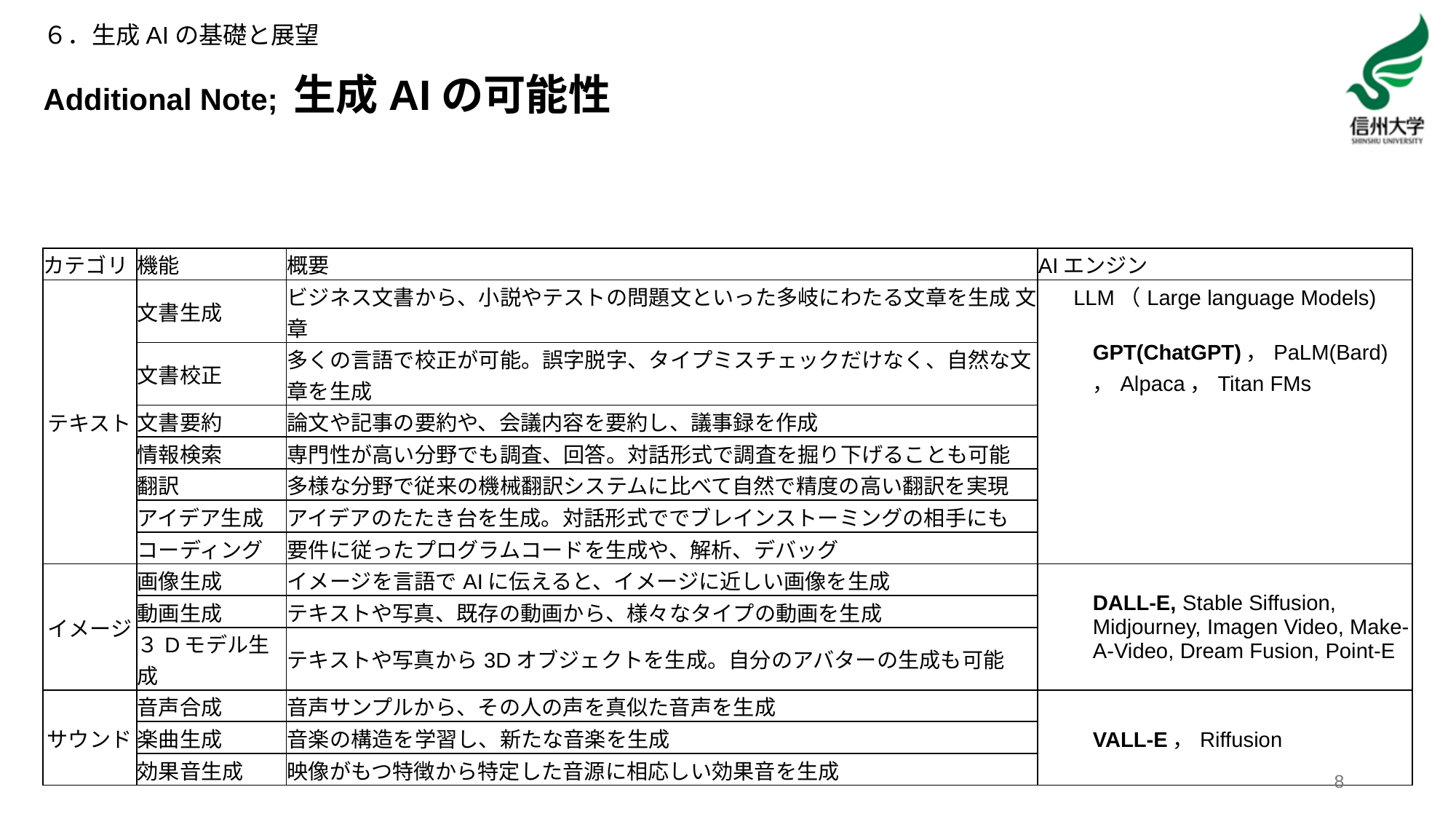

６．生成AIの基礎と展望
# Additional Note; 生成AIの可能性
| カテゴリ | 機能 | 概要 | AIエンジン |
| --- | --- | --- | --- |
| テキスト | 文書生成 | ビジネス文書から、小説やテストの問題文といった多岐にわたる文章を生成 文章 | LLM（Large language Models) GPT(ChatGPT)，PaLM(Bard)，Alpaca，Titan FMs |
|  | 文書校正 | 多くの言語で校正が可能。誤字脱字、タイプミスチェックだけなく、自然な文章を生成 |  |
|  | 文書要約 | 論文や記事の要約や、会議内容を要約し、議事録を作成 |  |
|  | 情報検索 | 専門性が高い分野でも調査、回答。対話形式で調査を掘り下げることも可能 |  |
|  | 翻訳 | 多様な分野で従来の機械翻訳システムに比べて自然で精度の高い翻訳を実現 |  |
|  | アイデア生成 | アイデアのたたき台を生成。対話形式ででブレインストーミングの相手にも |  |
|  | コーディング | 要件に従ったプログラムコードを生成や、解析、デバッグ |  |
| イメージ | 画像生成 | イメージを言語でAIに伝えると、イメージに近しい画像を生成 | DALL-E, Stable Siffusion, Midjourney, Imagen Video, Make-A-Video, Dream Fusion, Point-E |
|  | 動画生成 | テキストや写真、既存の動画から、様々なタイプの動画を生成 |  |
|  | ３Dモデル生成 | テキストや写真から3Dオブジェクトを生成。自分のアバターの生成も可能 |  |
| サウンド | 音声合成 | 音声サンプルから、その人の声を真似た音声を生成 | VALL-E，Riffusion |
|  | 楽曲生成 | 音楽の構造を学習し、新たな音楽を生成 |  |
|  | 効果音生成 | 映像がもつ特徴から特定した音源に相応しい効果音を生成 |  |
8